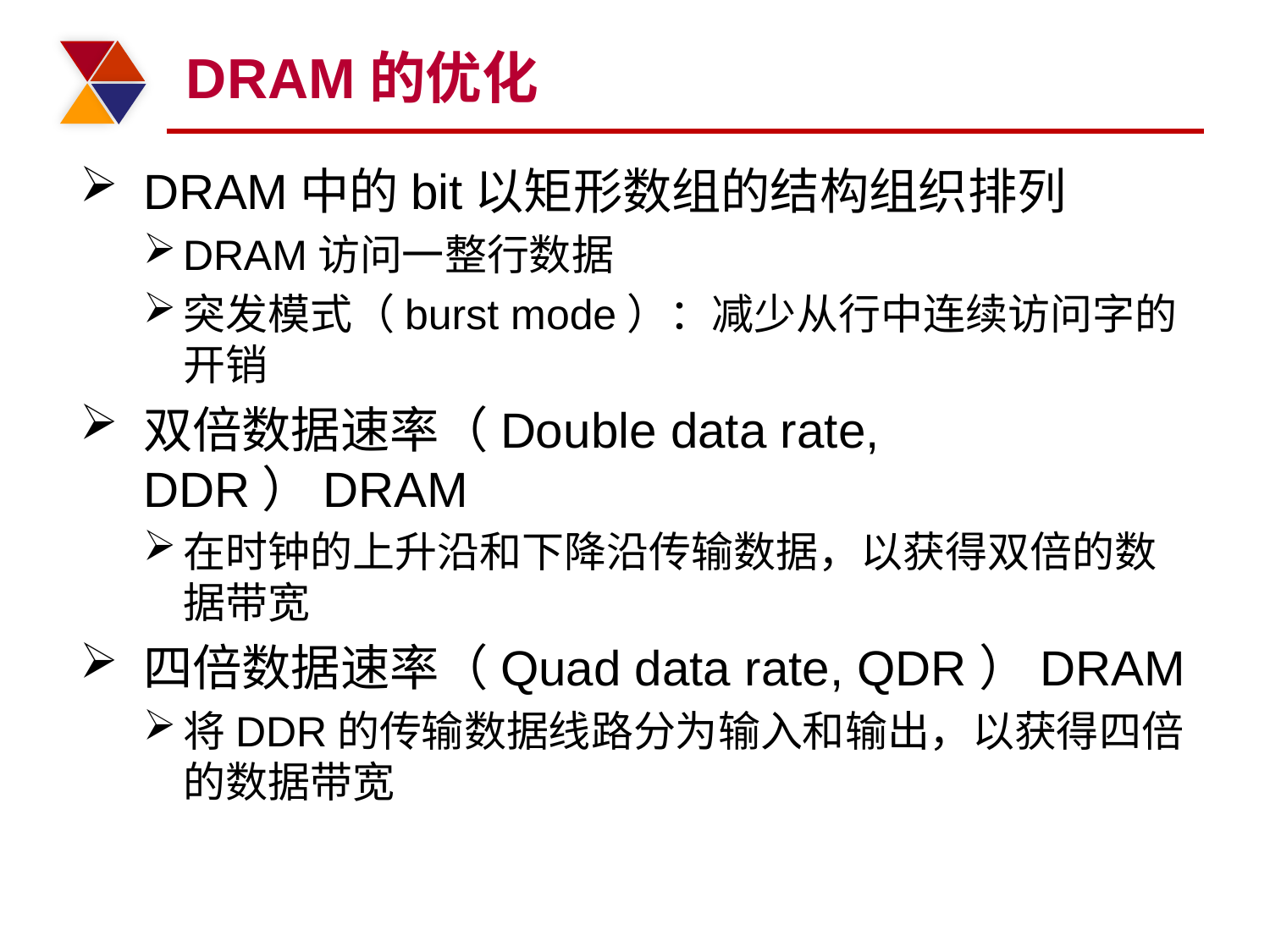

# DRAM的优化
DRAM中的bit以矩形数组的结构组织排列
DRAM访问一整行数据
突发模式（burst mode）：减少从行中连续访问字的开销
双倍数据速率（Double data rate, DDR）DRAM
在时钟的上升沿和下降沿传输数据，以获得双倍的数据带宽
四倍数据速率（Quad data rate, QDR）DRAM
将DDR的传输数据线路分为输入和输出，以获得四倍的数据带宽